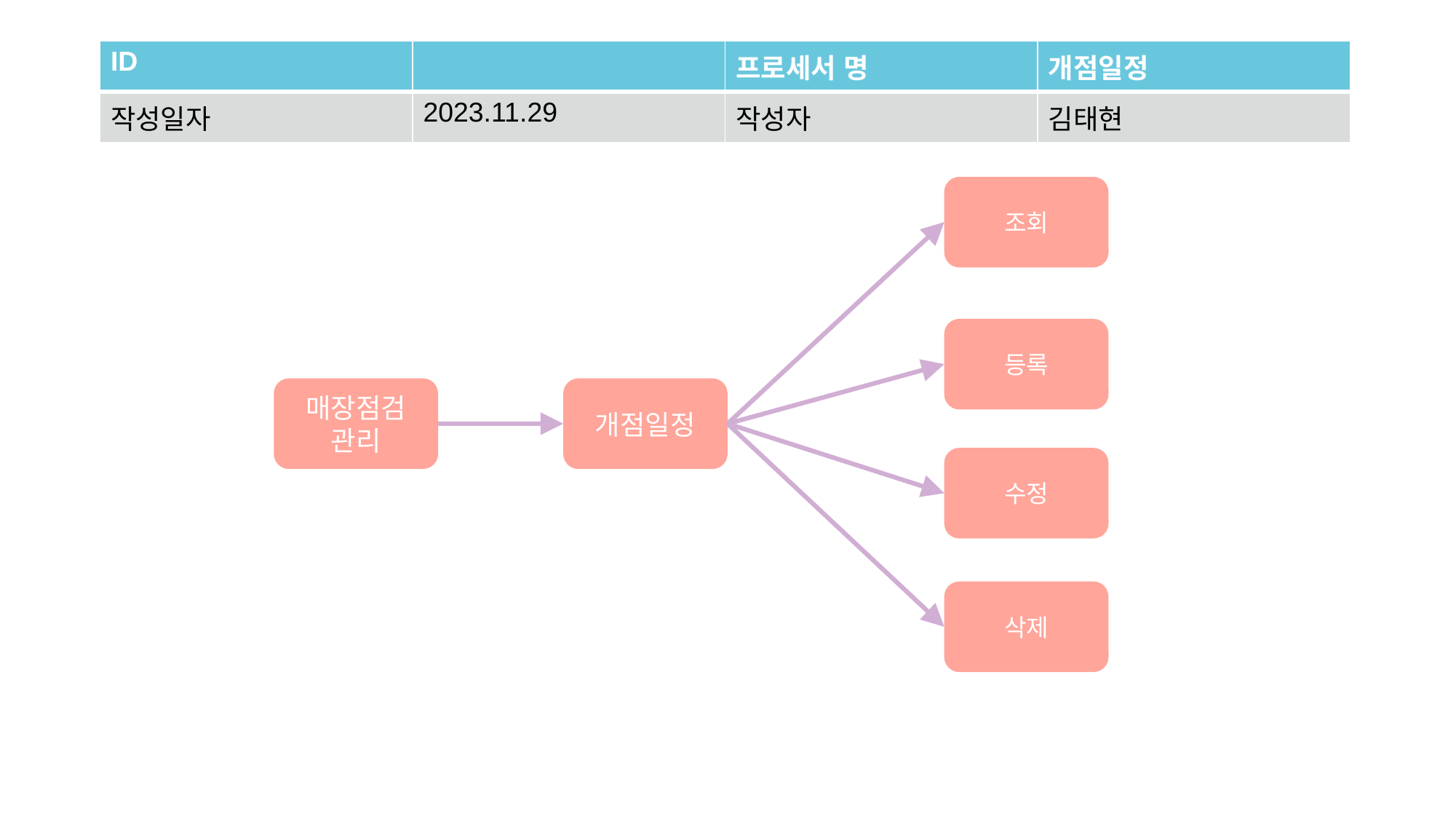

| ID |  | 프로세서 명 | 개점일정 |
| --- | --- | --- | --- |
| 작성일자 | 2023.11.29 | 작성자 | 김태현 |
조회
등록
매장점검
관리
개점일정
수정
삭제